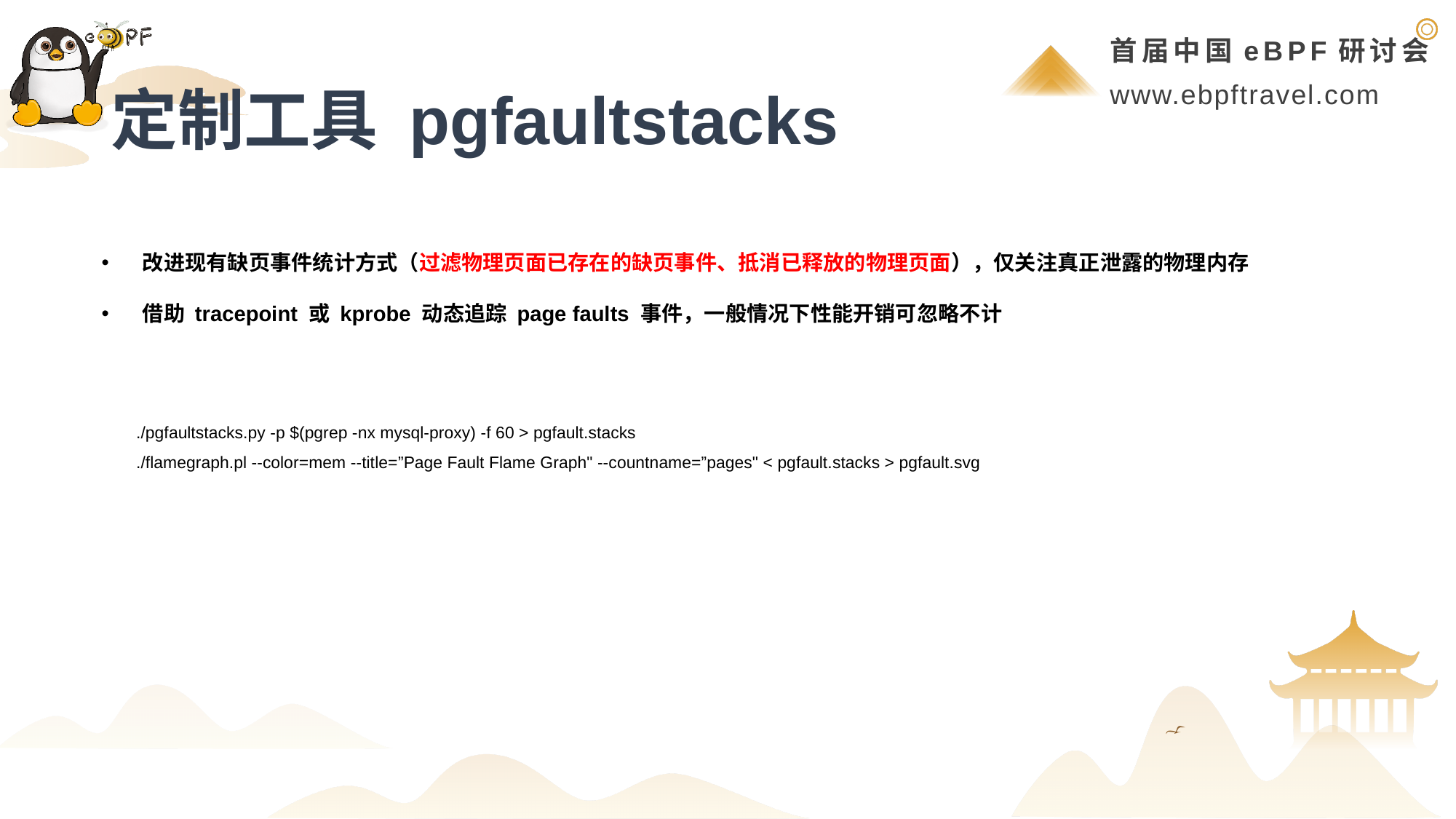

# 定制工具 pgfaultstacks
改进现有缺页事件统计方式（过滤物理页面已存在的缺页事件、抵消已释放的物理页面），仅关注真正泄露的物理内存
借助 tracepoint 或 kprobe 动态追踪 page faults 事件，一般情况下性能开销可忽略不计
./pgfaultstacks.py -p $(pgrep -nx mysql-proxy) -f 60 > pgfault.stacks
./flamegraph.pl --color=mem --title=”Page Fault Flame Graph" --countname=”pages" < pgfault.stacks > pgfault.svg